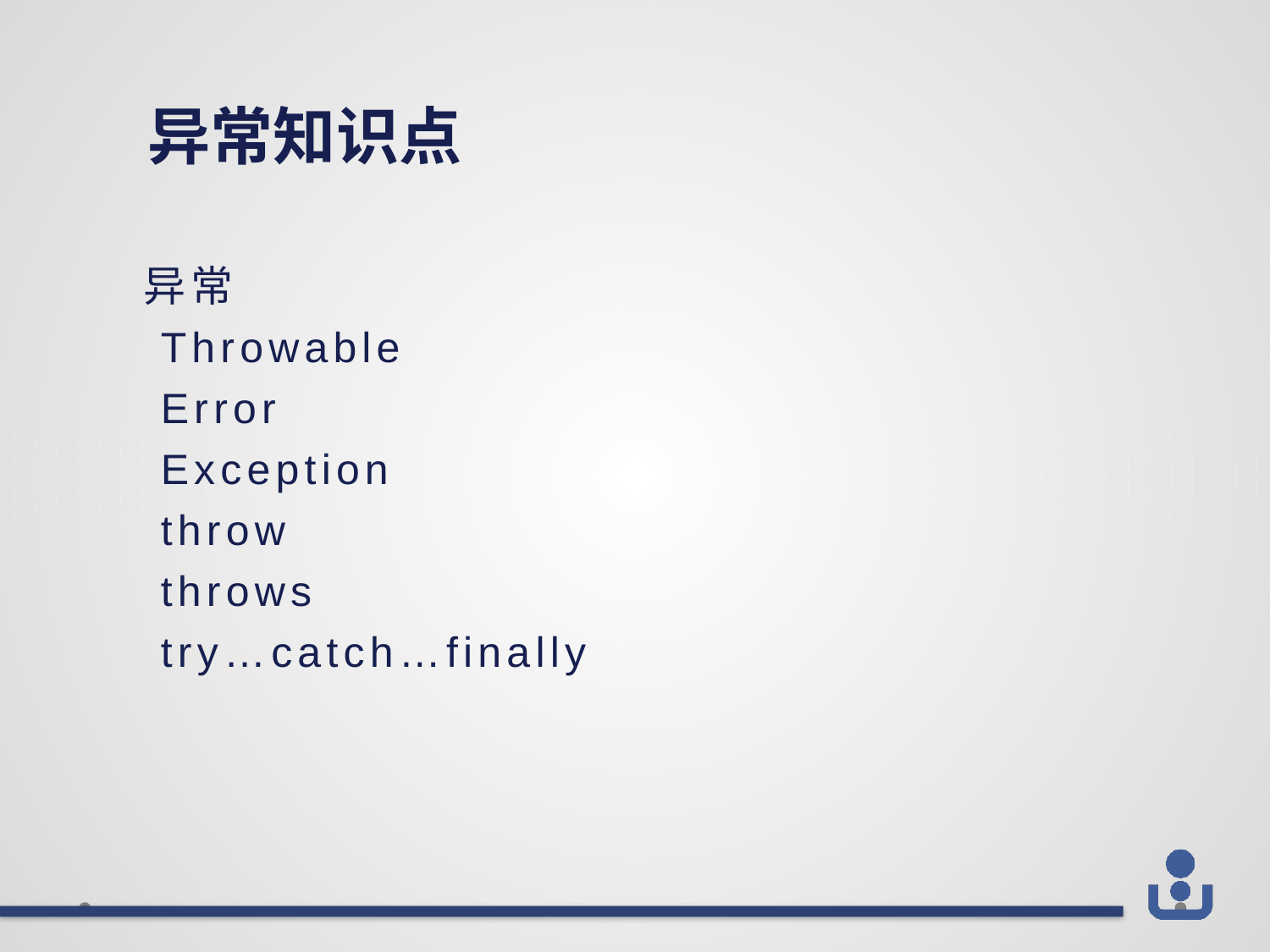

异常知识点
异常
 Throwable
 Error
 Exception
 throw
 throws
 try…catch…finally